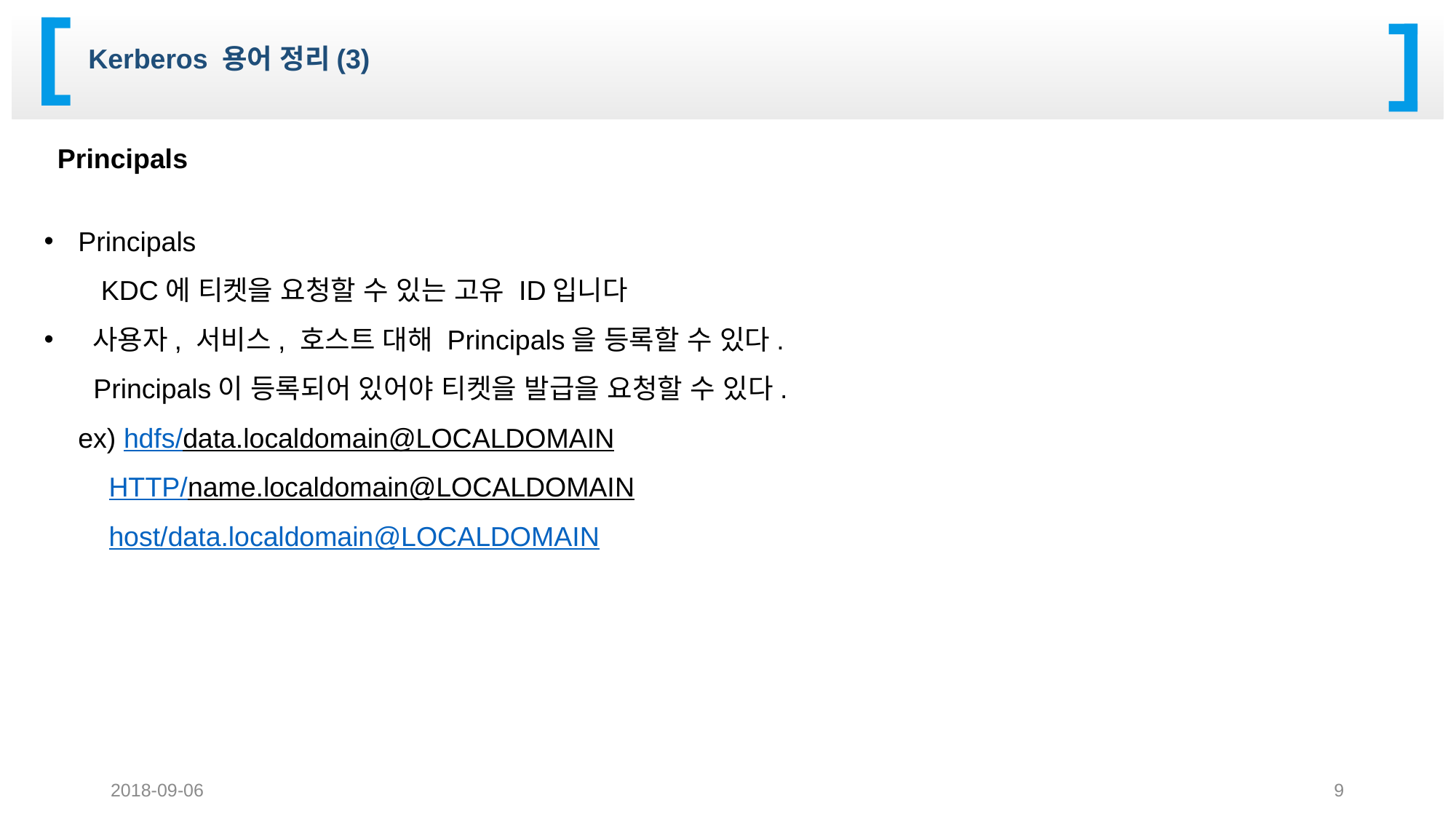

Kerberos 용어 정리(3)
Principals
Principals
   KDC에 티켓을 요청할 수 있는 고유 ID입니다
 사용자, 서비스, 호스트 대해 Principals을 등록할 수 있다.
  Principals이 등록되어 있어야 티켓을 발급을 요청할 수 있다.
ex) hdfs/data.localdomain@LOCALDOMAIN
    HTTP/name.localdomain@LOCALDOMAIN
    host/data.localdomain@LOCALDOMAIN